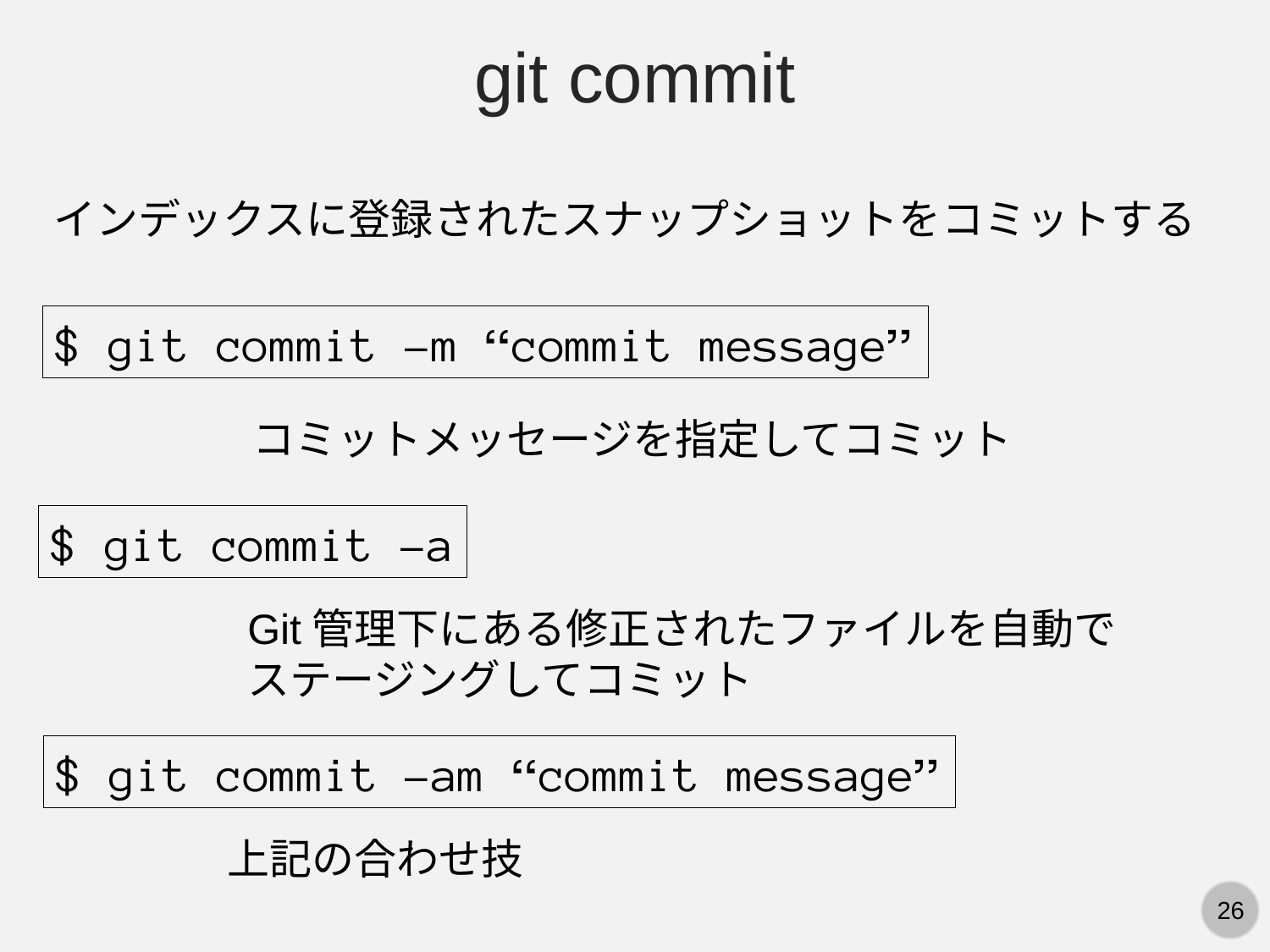

git commit
インデックスに登録されたスナップショットをコミットする
$ git commit -m “commit message”
コミットメッセージを指定してコミット
$ git commit -a
Git管理下にある修正されたファイルを自動でステージングしてコミット
$ git commit -am “commit message”
上記の合わせ技